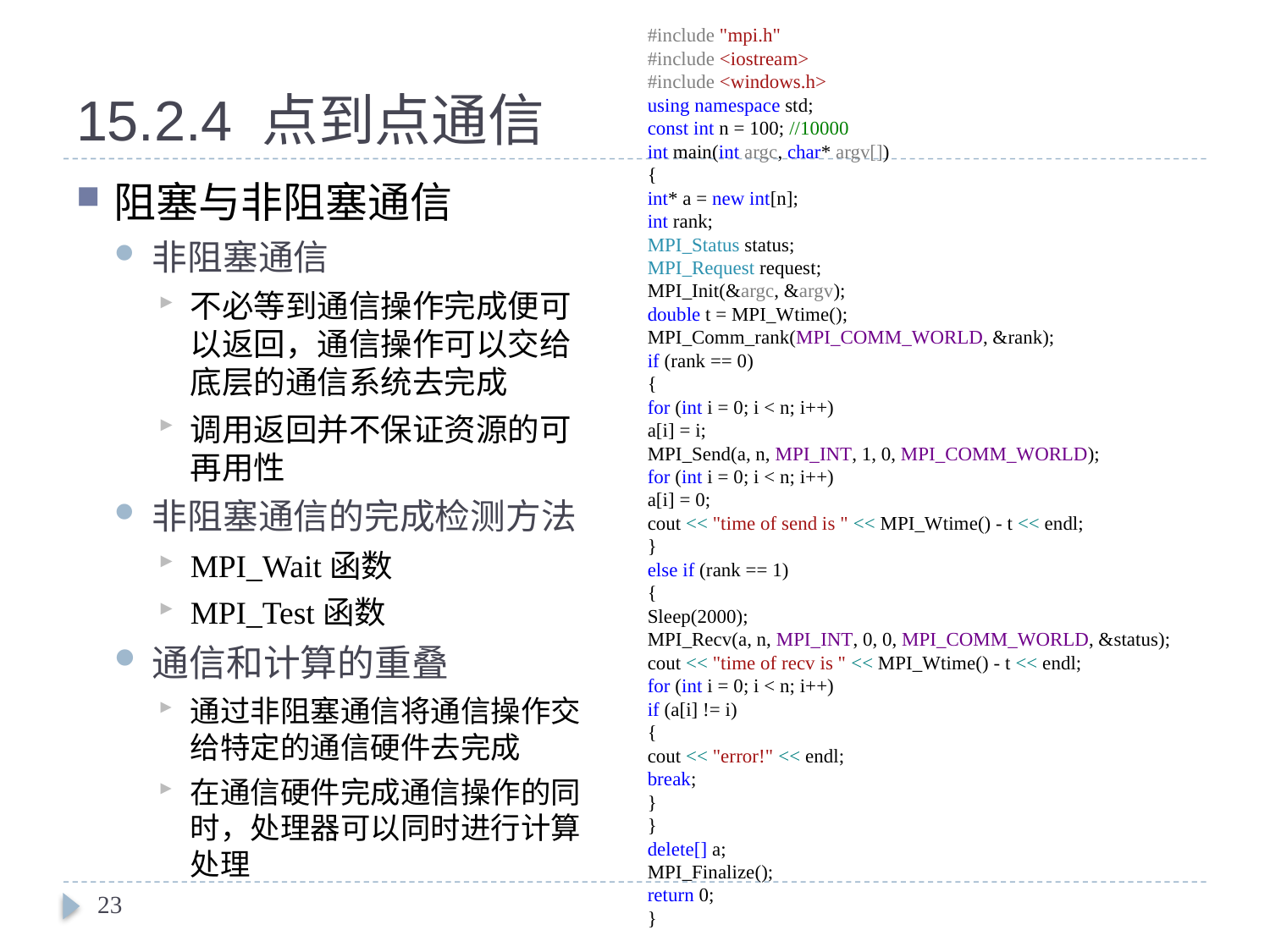

#include "mpi.h"
#include <iostream>
#include <windows.h>
using namespace std;
const int n = 100; //10000
int main(int argc, char* argv[])
{
int* a = new int[n];
int rank;
MPI_Status status;
MPI_Request request;
MPI_Init(&argc, &argv);
double t = MPI_Wtime();
MPI_Comm_rank(MPI_COMM_WORLD, &rank);
if (rank == 0)
{
for (int i = 0; i < n; i++)
a[i] = i;
MPI_Send(a, n, MPI_INT, 1, 0, MPI_COMM_WORLD);
for (int i = 0; i < n; i++)
a[i] = 0;
cout << "time of send is " << MPI_Wtime() - t << endl;
}
else if (rank == 1)
{
Sleep(2000);
MPI_Recv(a, n, MPI_INT, 0, 0, MPI_COMM_WORLD, &status);
cout << "time of recv is " << MPI_Wtime() - t << endl;
for (int i = 0; i < n; i++)
if (a[i] != i)
{
cout << "error!" << endl;
break;
}
}
delete[] a;
MPI_Finalize();
return 0;
}
# 15.2.4 点到点通信
阻塞与非阻塞通信
非阻塞通信
不必等到通信操作完成便可以返回，通信操作可以交给底层的通信系统去完成
调用返回并不保证资源的可再用性
非阻塞通信的完成检测方法
MPI_Wait函数
MPI_Test函数
通信和计算的重叠
通过非阻塞通信将通信操作交给特定的通信硬件去完成
在通信硬件完成通信操作的同时，处理器可以同时进行计算处理
23